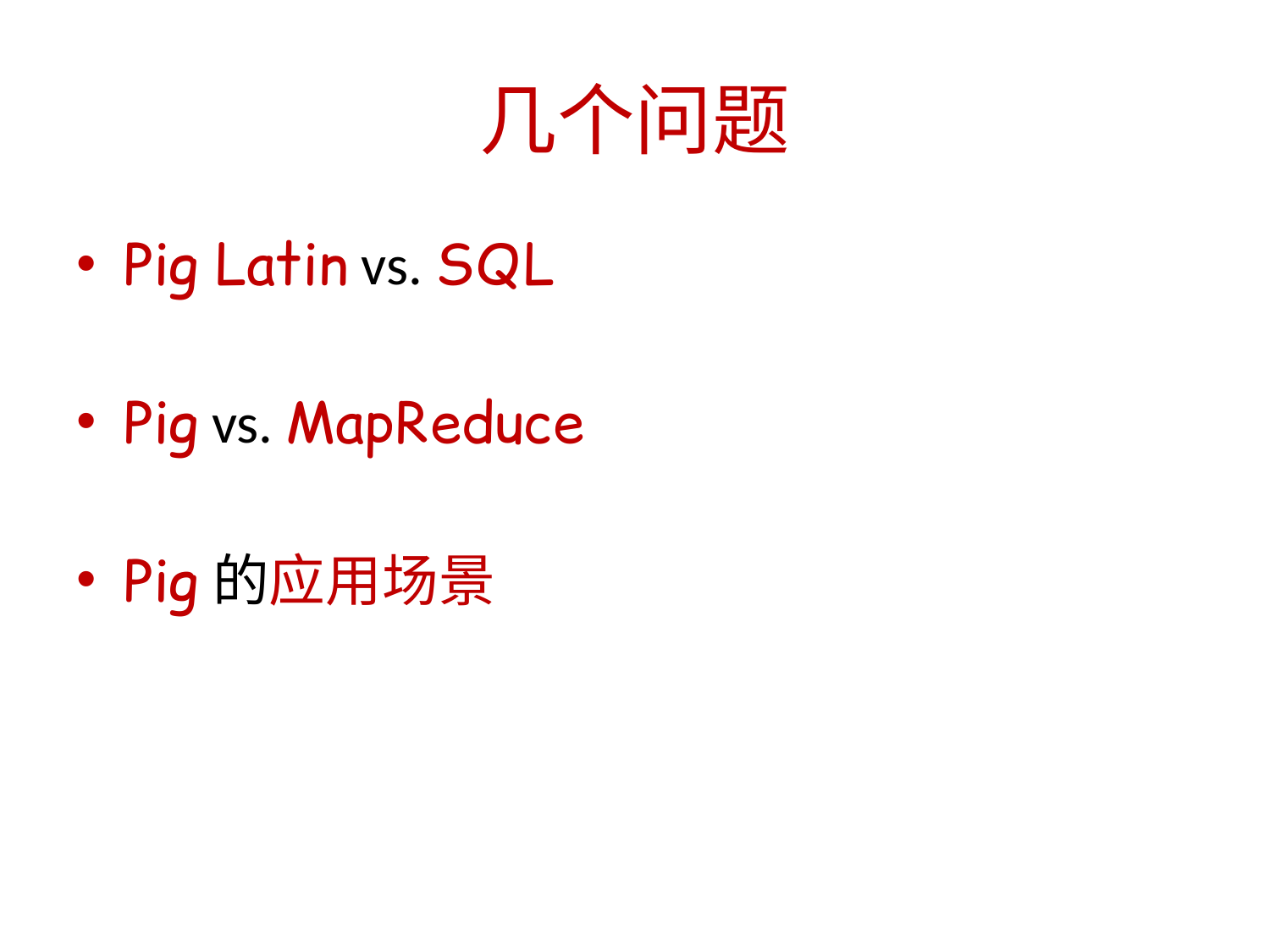

# 几个问题
Pig Latin vs. SQL

Pig vs. MapReduce

Pig的应用场景